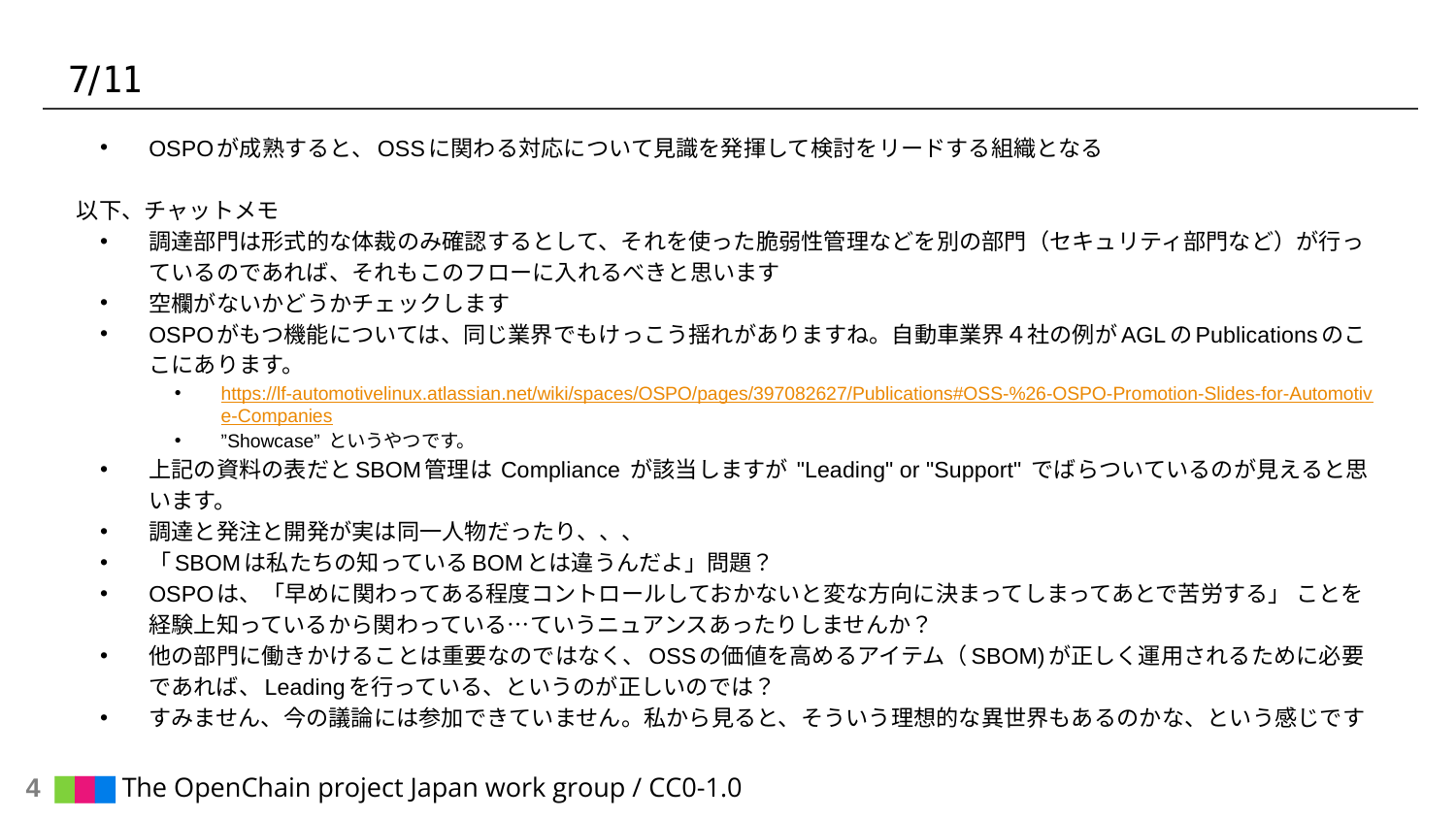

# 7/11
OSPOが成熟すると、OSSに関わる対応について見識を発揮して検討をリードする組織となる

以下、チャットメモ
調達部門は形式的な体裁のみ確認するとして、それを使った脆弱性管理などを別の部門（セキュリティ部門など）が行っているのであれば、それもこのフローに入れるべきと思います
空欄がないかどうかチェックします
OSPOがもつ機能については、同じ業界でもけっこう揺れがありますね。自動車業界４社の例がAGLのPublicationsのここにあります。
https://lf-automotivelinux.atlassian.net/wiki/spaces/OSPO/pages/397082627/Publications#OSS-%26-OSPO-Promotion-Slides-for-Automotive-Companies
”Showcase” というやつです。
上記の資料の表だとSBOM管理は Compliance が該当しますが "Leading" or "Support" でばらついているのが見えると思います。
調達と発注と開発が実は同一人物だったり、、、
「SBOMは私たちの知っているBOMとは違うんだよ」問題？
OSPOは、「早めに関わってある程度コントロールしておかないと変な方向に決まってしまってあとで苦労する」 ことを経験上知っているから関わっている…ていうニュアンスあったりしませんか？
他の部門に働きかけることは重要なのではなく、OSSの価値を高めるアイテム（SBOM)が正しく運用されるために必要であれば、Leadingを行っている、というのが正しいのでは？
すみません、今の議論には参加できていません。私から見ると、そういう理想的な異世界もあるのかな、という感じです